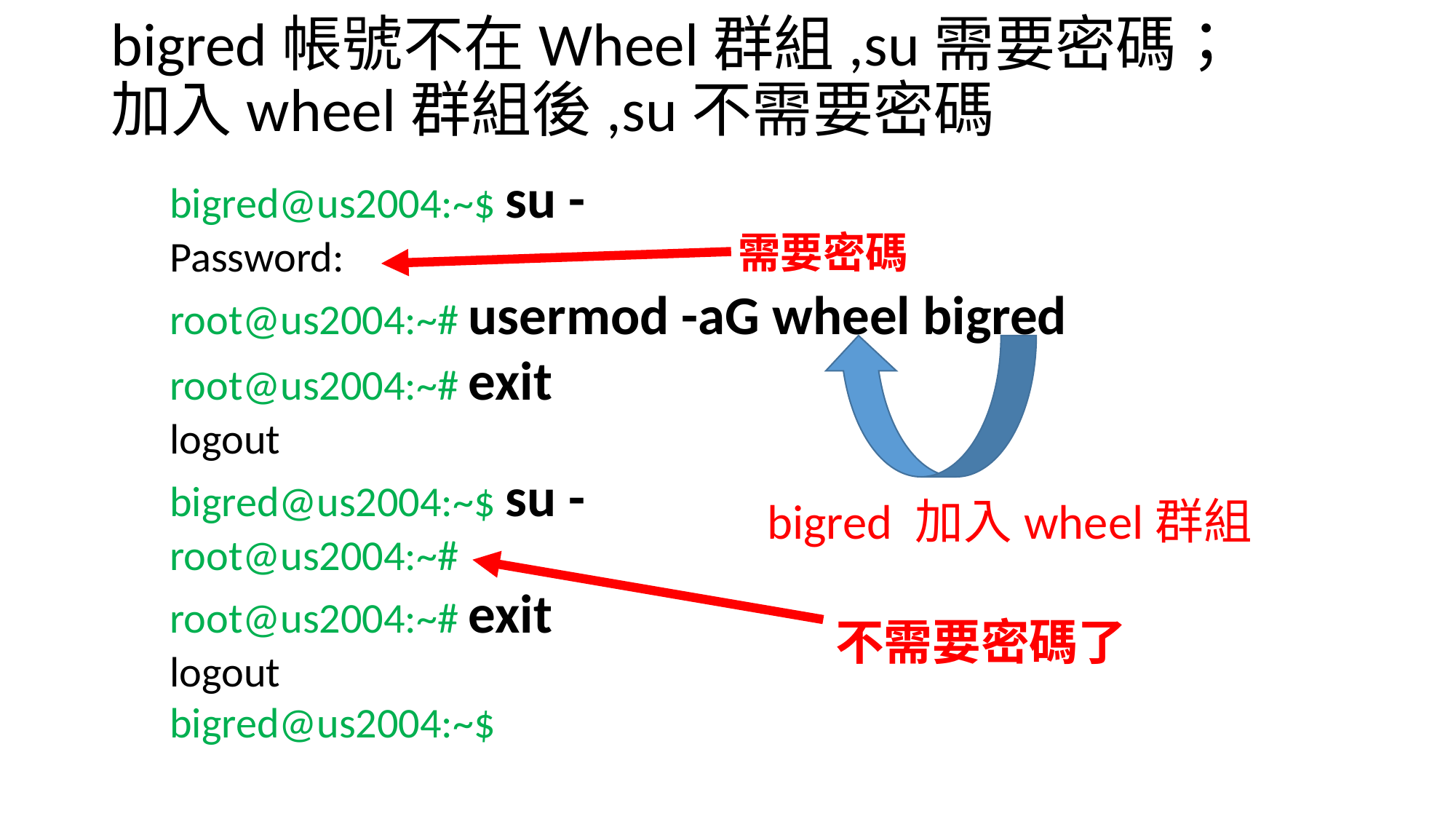

# bigred帳號不在Wheel群組,su需要密碼；加入wheel群組後,su不需要密碼
bigred@us2004:~$ su -
Password:
root@us2004:~# usermod -aG wheel bigred
root@us2004:~# exit
logout
bigred@us2004:~$ su -
root@us2004:~#
root@us2004:~# exit
logout
bigred@us2004:~$
需要密碼

bigred 加入wheel群組
不需要密碼了